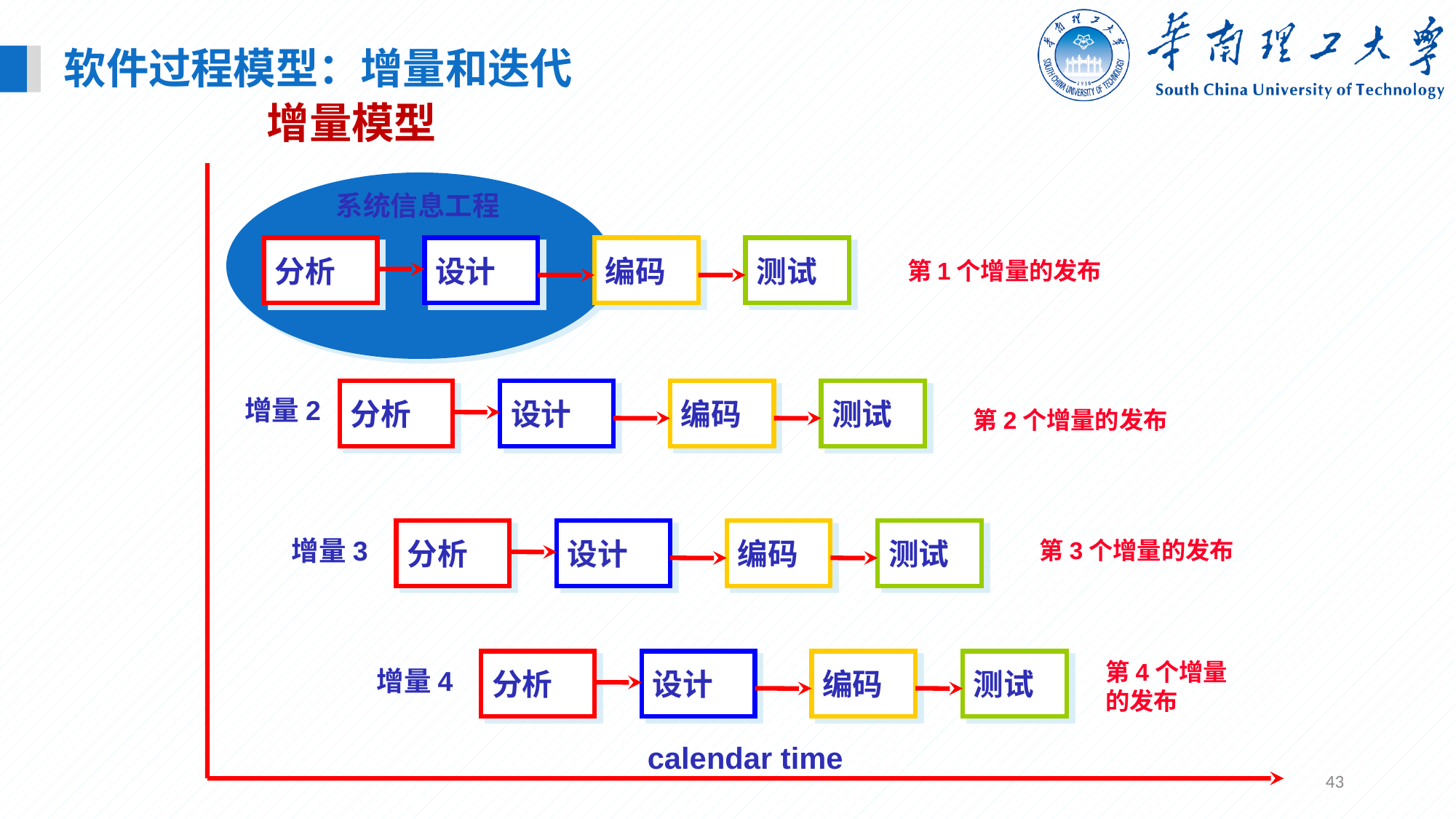

软件过程模型：增量和迭代
增量模型

系统信息工程
分析
设计
编码
测试

第1个增量的发布
分析
设计
编码
测试

增量2
第2个增量的发布
分析
设计
编码
测试

增量3
第3个增量的发布
分析
设计
编码
测试

第4个增量
的发布
增量4
calendar time

43